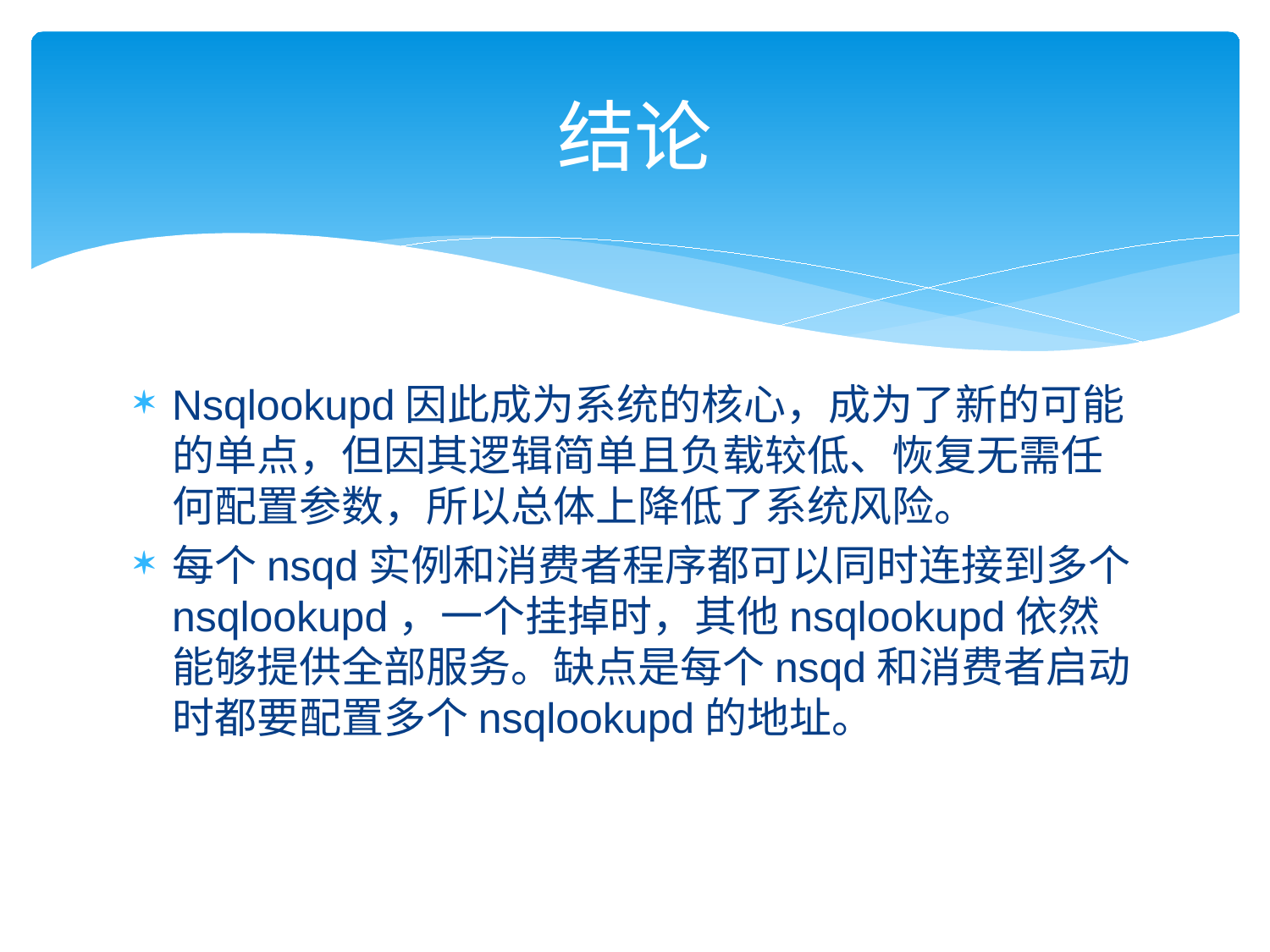

# 结论
Nsqlookupd因此成为系统的核心，成为了新的可能的单点，但因其逻辑简单且负载较低、恢复无需任何配置参数，所以总体上降低了系统风险。
每个nsqd实例和消费者程序都可以同时连接到多个nsqlookupd，一个挂掉时，其他nsqlookupd依然能够提供全部服务。缺点是每个nsqd和消费者启动时都要配置多个nsqlookupd的地址。